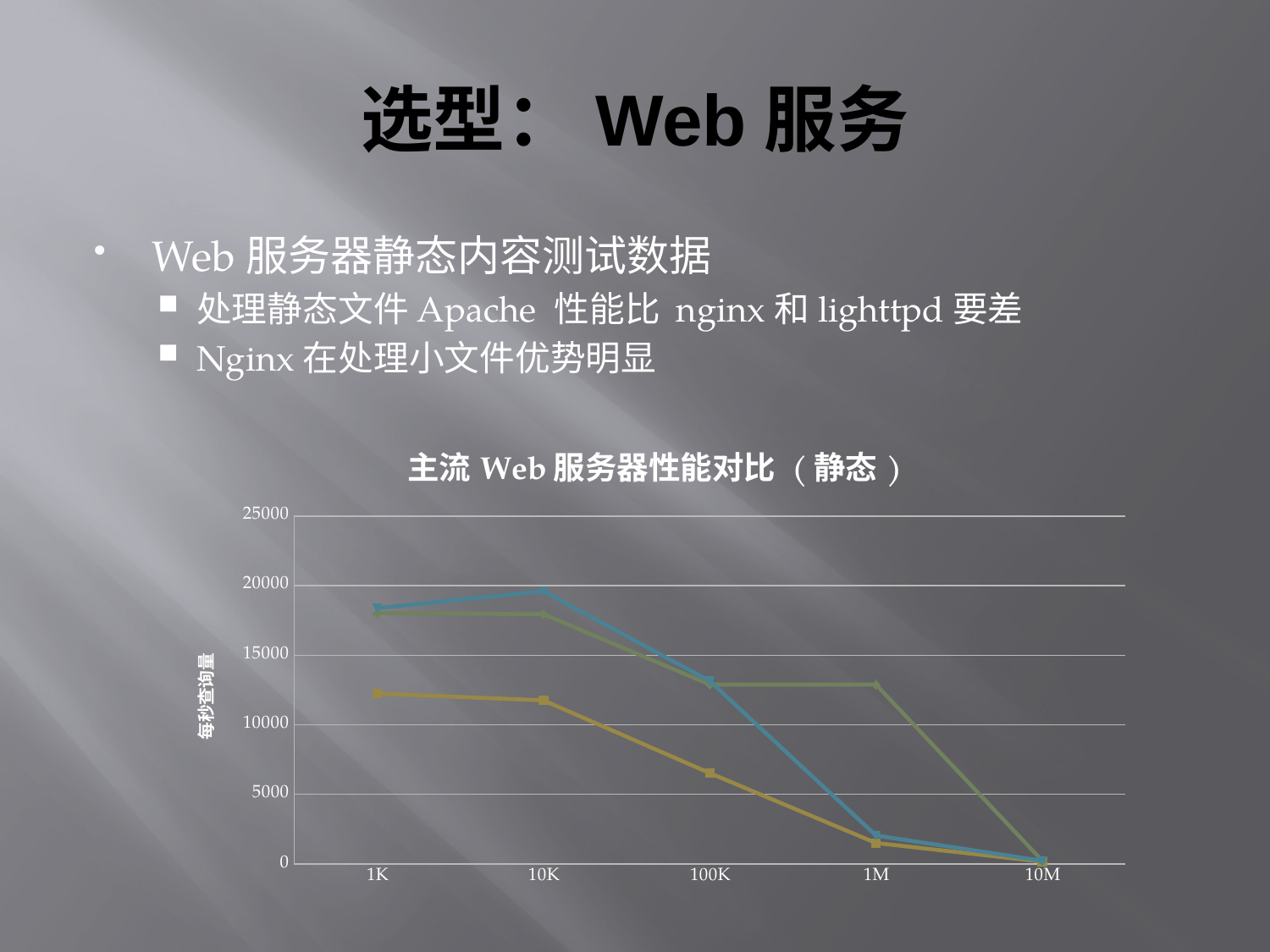

# 选型：Web服务
Web服务器静态内容测试数据
处理静态文件Apache 性能比 nginx和lighttpd要差
Nginx在处理小文件优势明显

### Chart: 主流Web服务器性能对比 (静态)

| Category | Apache | Lighttpd | Nginx |
|---|---|---|---|
| 1K | 12241.6 | 18020.5 | 18377.9 |
| 10K | 11749.7 | 17947.3 | 19593.9 |
| 100K | 6524.320000000002 | 12888.2 | 13140.9 |
| 1M | 1501.1299999999999 | 12879.9 | 2040.06 |
| 10M | 166.93300000000002 | 232.3980000000003 | 224.43300000000002 |